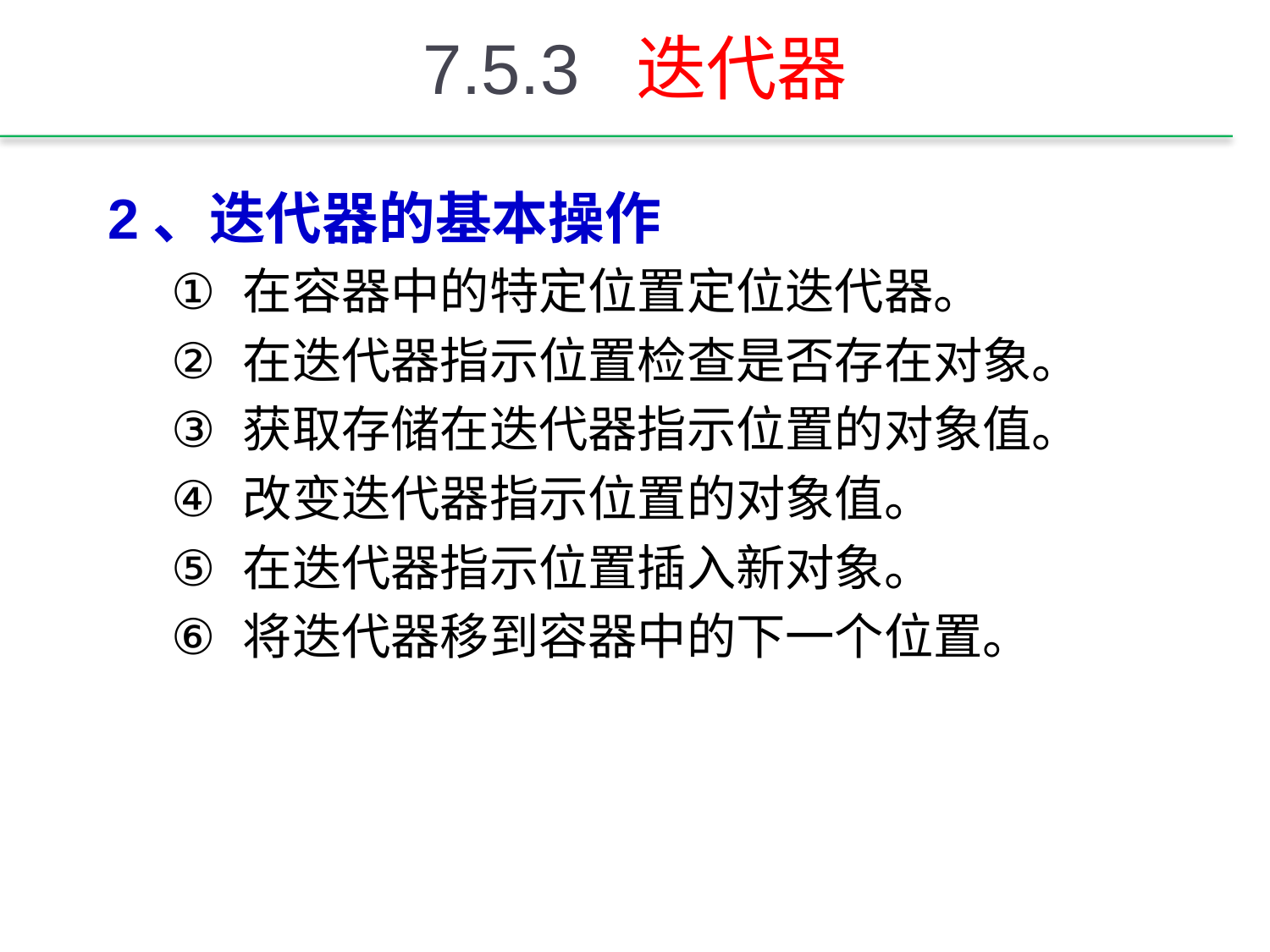

# 7.5.3  迭代器
2、迭代器的基本操作
在容器中的特定位置定位迭代器。
在迭代器指示位置检查是否存在对象。
获取存储在迭代器指示位置的对象值。
改变迭代器指示位置的对象值。
在迭代器指示位置插入新对象。
将迭代器移到容器中的下一个位置。